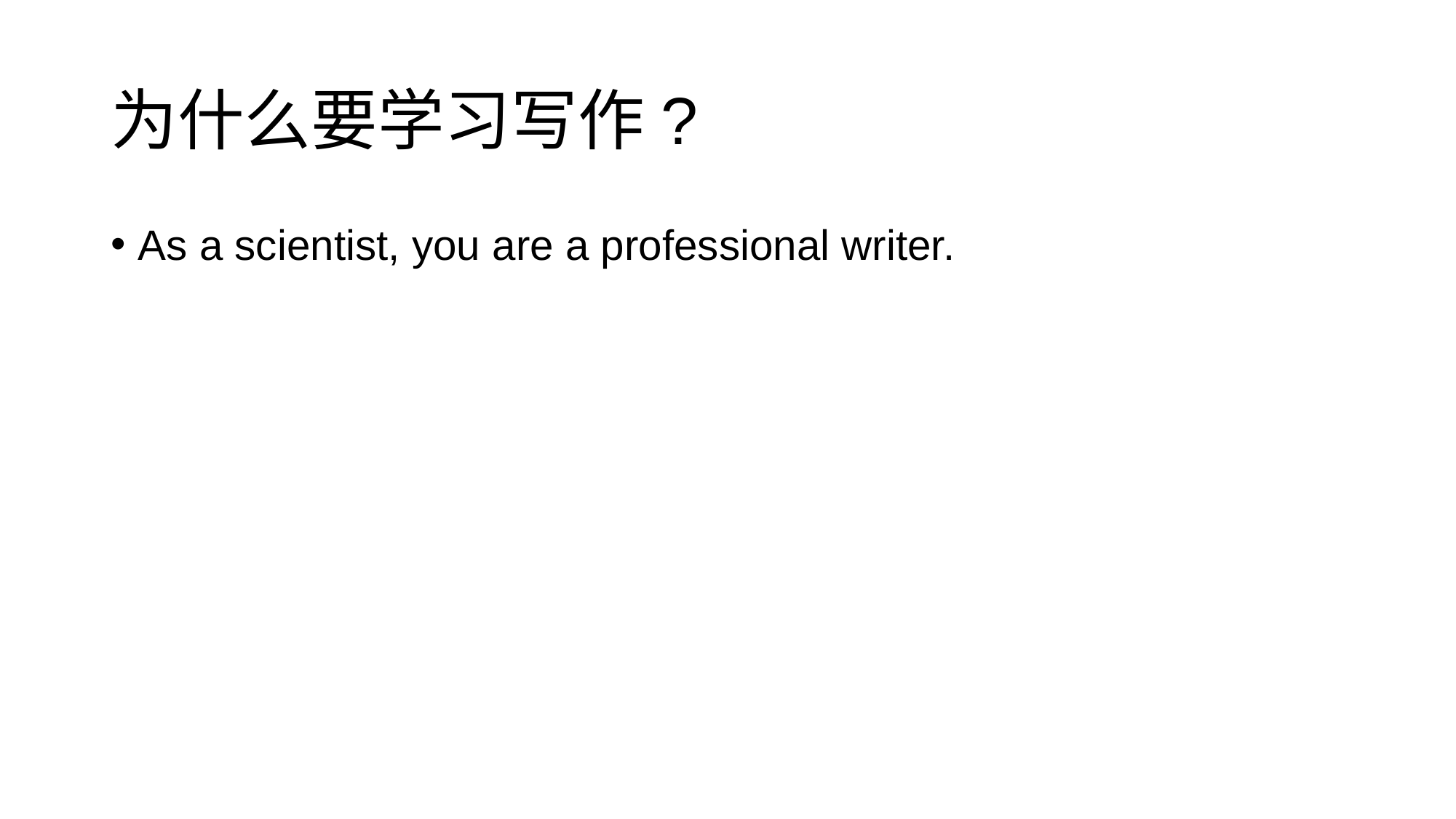

# 为什么要学习写作?
As a scientist, you are a professional writer.